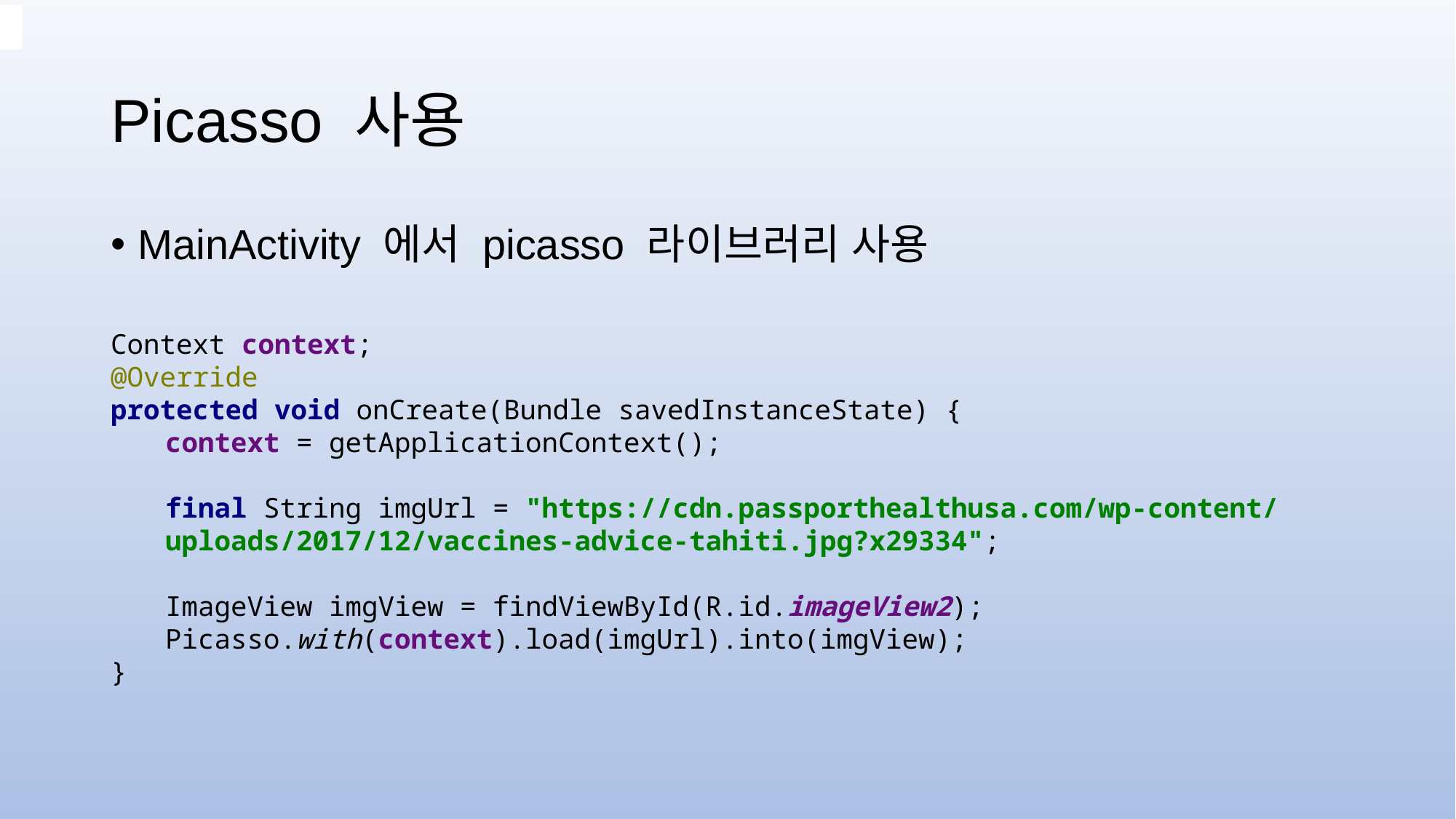

# Picasso 사용
MainActivity 에서 picasso 라이브러리 사용
Context context;
@Override
protected void onCreate(Bundle savedInstanceState) {
context = getApplicationContext();

final String imgUrl = "https://cdn.passporthealthusa.com/wp-content/uploads/2017/12/vaccines-advice-tahiti.jpg?x29334";
ImageView imgView = findViewById(R.id.imageView2);
Picasso.with(context).load(imgUrl).into(imgView);
}